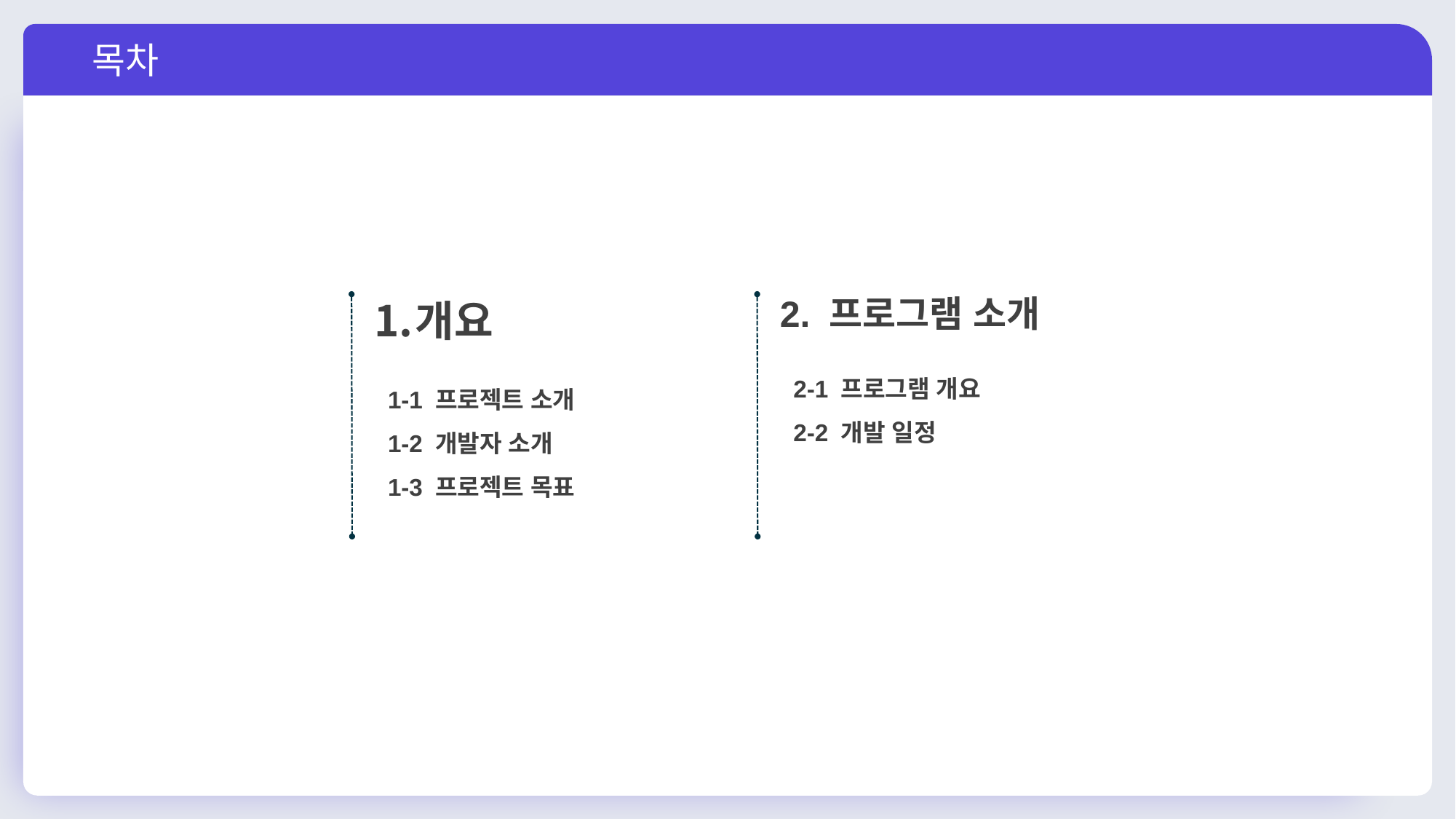

목차

개요

  1-1 프로젝트 소개
  1-2 개발자 소개
  1-3 프로젝트 목표
2. 프로그램 소개

  2-1 프로그램 개요
  2-2 개발 일정
01
01